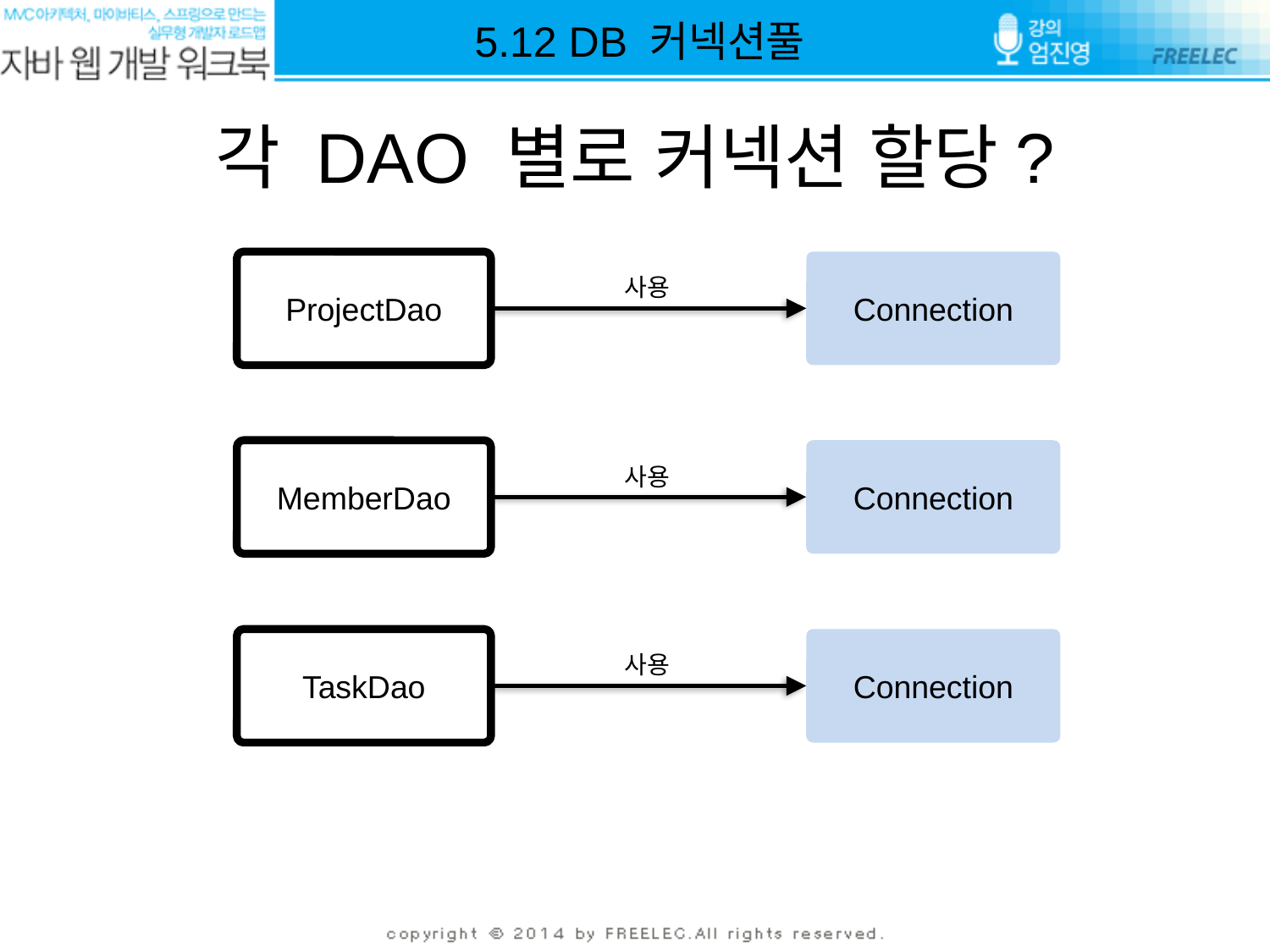

5.12 DB 커넥션풀
각 DAO 별로 커넥션 할당?
ProjectDao

Connection
사용
MemberDao

Connection
사용
TaskDao

Connection
사용